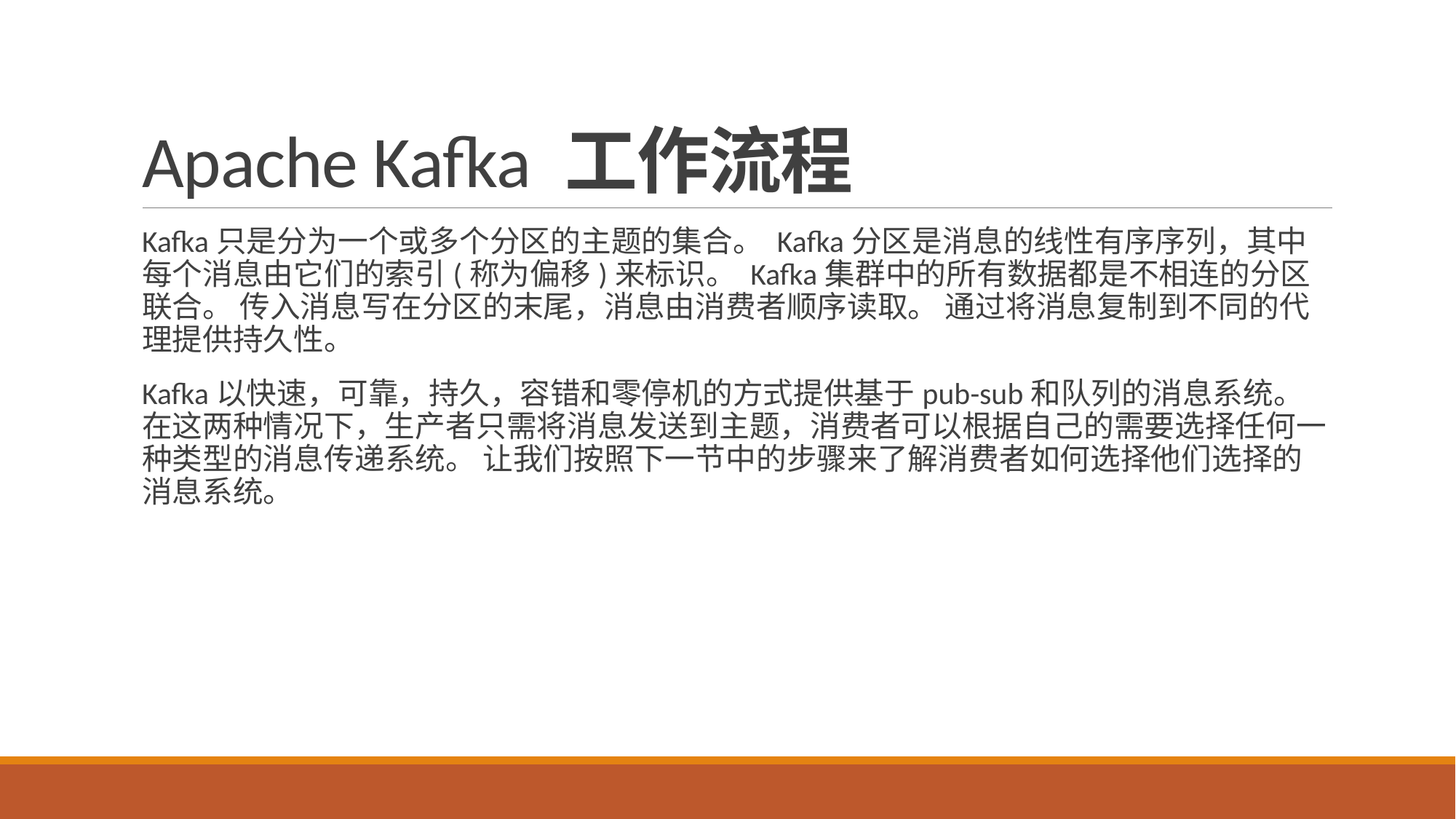

# Apache Kafka 工作流程
Kafka只是分为一个或多个分区的主题的集合。 Kafka分区是消息的线性有序序列，其中每个消息由它们的索引(称为偏移)来标识。 Kafka集群中的所有数据都是不相连的分区联合。 传入消息写在分区的末尾，消息由消费者顺序读取。 通过将消息复制到不同的代理提供持久性。
Kafka以快速，可靠，持久，容错和零停机的方式提供基于pub-sub和队列的消息系统。 在这两种情况下，生产者只需将消息发送到主题，消费者可以根据自己的需要选择任何一种类型的消息传递系统。 让我们按照下一节中的步骤来了解消费者如何选择他们选择的消息系统。